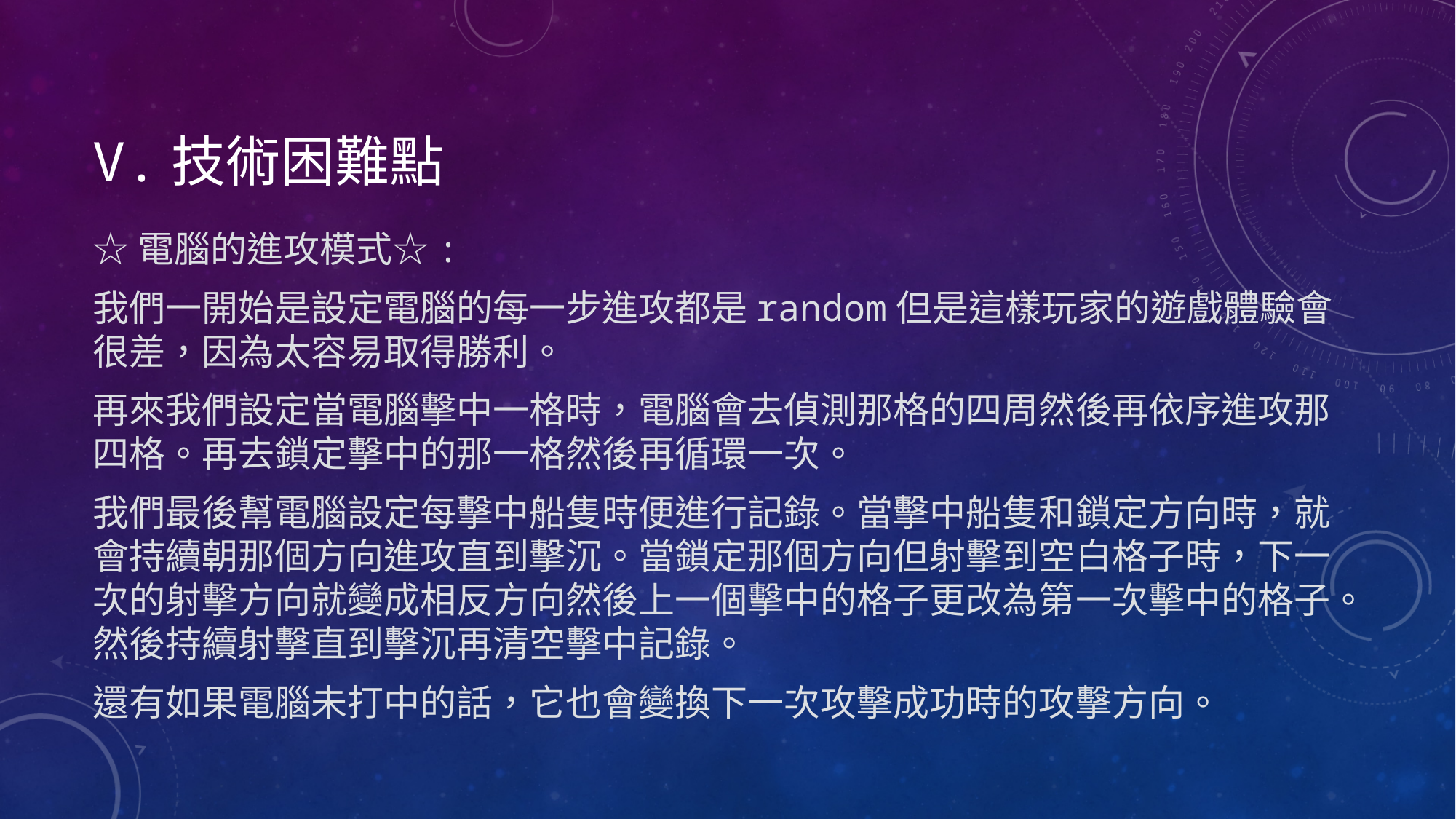

# v.技術困難點
☆電腦的進攻模式☆:
我們一開始是設定電腦的每一步進攻都是random但是這樣玩家的遊戲體驗會很差，因為太容易取得勝利。
再來我們設定當電腦擊中一格時，電腦會去偵測那格的四周然後再依序進攻那四格。再去鎖定擊中的那一格然後再循環一次。
我們最後幫電腦設定每擊中船隻時便進行記錄。當擊中船隻和鎖定方向時，就會持續朝那個方向進攻直到擊沉。當鎖定那個方向但射擊到空白格子時，下一次的射擊方向就變成相反方向然後上一個擊中的格子更改為第一次擊中的格子。然後持續射擊直到擊沉再清空擊中記錄。
還有如果電腦未打中的話，它也會變換下一次攻擊成功時的攻擊方向。